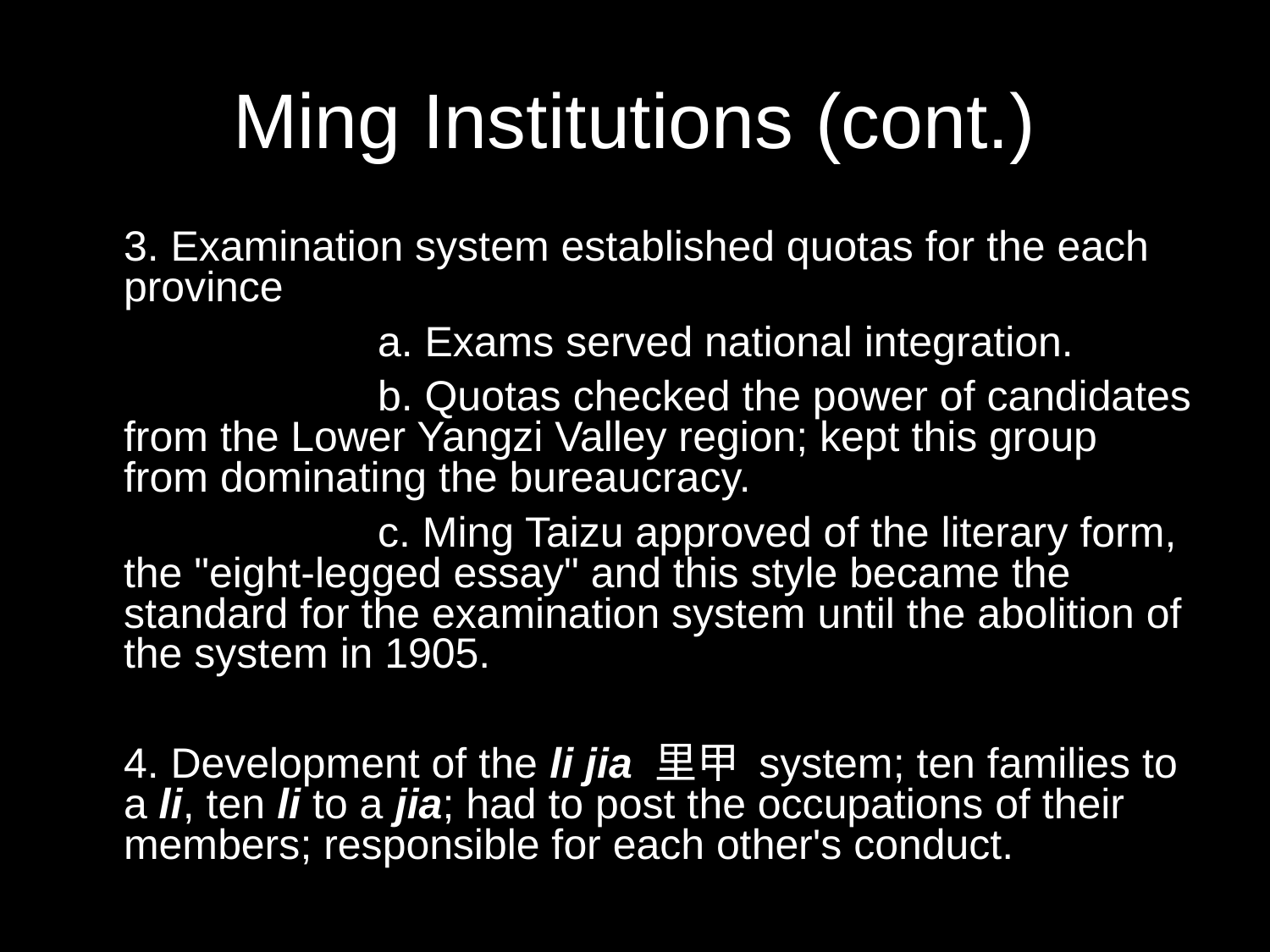

# Ming Institutions (cont.)
	3. Examination system established quotas for the each province
			a. Exams served national integration.
			b. Quotas checked the power of candidates from the Lower Yangzi Valley region; kept this group from dominating the bureaucracy.
			c. Ming Taizu approved of the literary form, the "eight-legged essay" and this style became the standard for the examination system until the abolition of the system in 1905.

	4. Development of the li jia 里甲 system; ten families to a li, ten li to a jia; had to post the occupations of their members; responsible for each other's conduct.